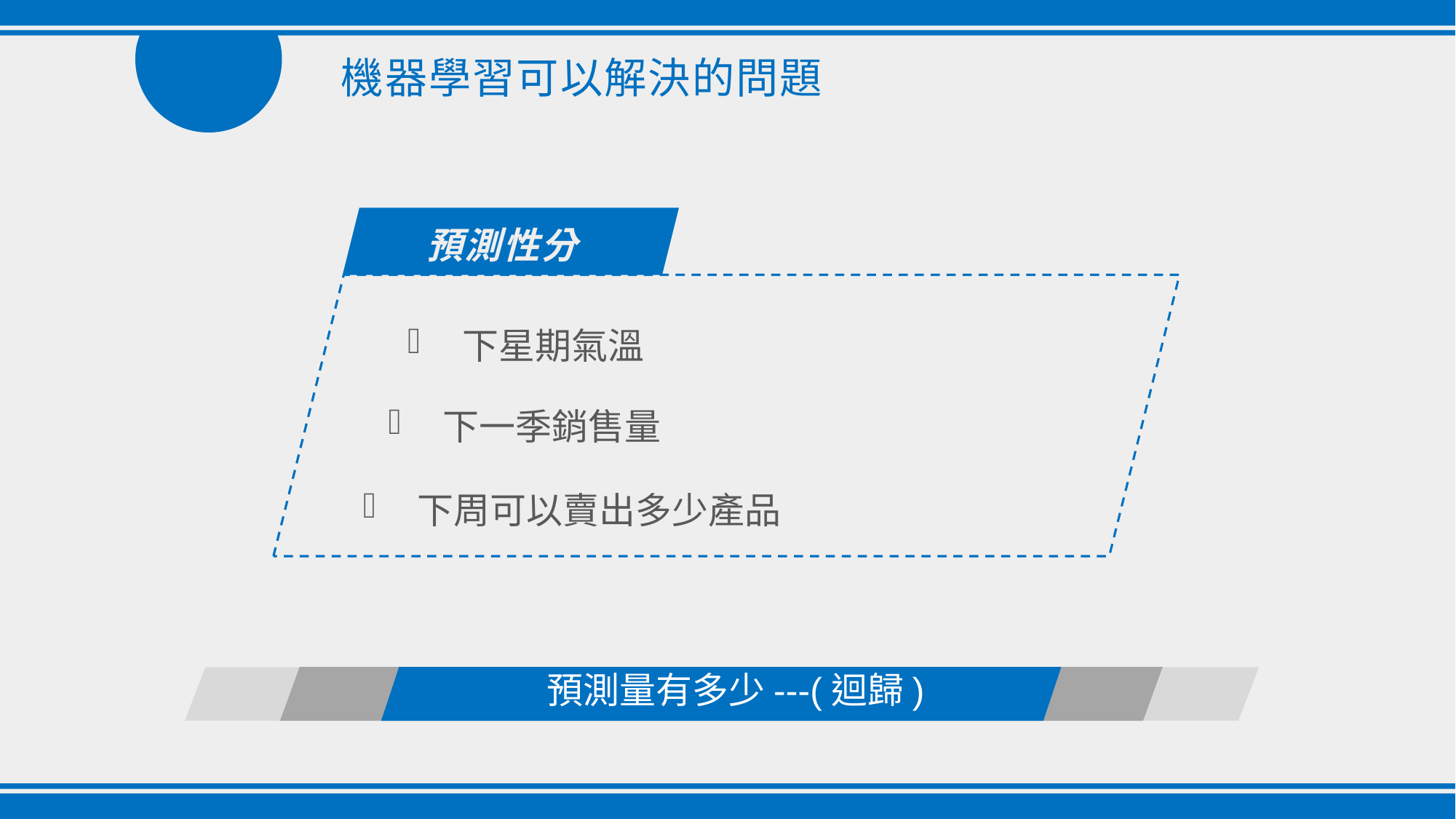

機器學習可以解決的問題
預測性分析

下星期氣溫
下一季銷售量
下周可以賣出多少產品
預測量有多少---(迴歸)